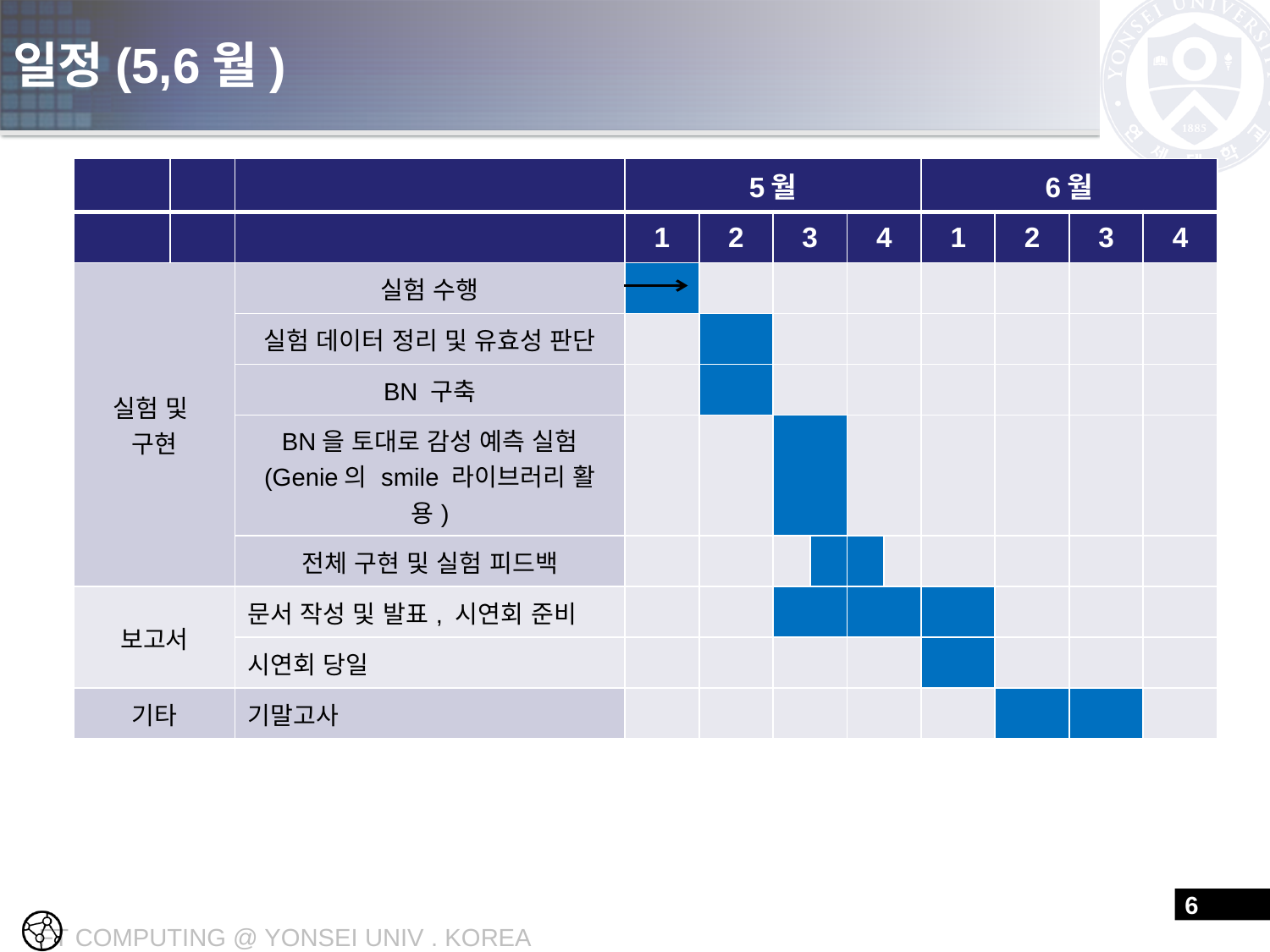

# 일정(5,6월)
|  |  |  | 5월 |  |  |  |  |  | 6월 |  |  |  |
| --- | --- | --- | --- | --- | --- | --- | --- | --- | --- | --- | --- | --- |
|  |  |  | 1 | 2 | 3 |  | 4 |  | 1 | 2 | 3 | 4 |
| 실험 및 구현 |  | 실험 수행 |  |  |  |  |  |  |  |  |  |  |
|  |  | 실험 데이터 정리 및 유효성 판단 |  |  |  |  |  |  |  |  |  |  |
|  |  | BN 구축 |  |  |  |  |  |  |  |  |  |  |
|  |  | BN을 토대로 감성 예측 실험 (Genie의 smile 라이브러리 활용) |  |  |  |  |  |  |  |  |  |  |
|  |  | 전체 구현 및 실험 피드백 |  |  |  |  |  |  |  |  |  |  |
| 보고서 |  | 문서 작성 및 발표, 시연회 준비 |  |  |  |  |  |  |  |  |  |  |
|  |  | 시연회 당일 |  |  |  |  |  |  |  |  |  |  |
| 기타 |  | 기말고사 |  |  |  |  |  |  |  |  |  |  |
6